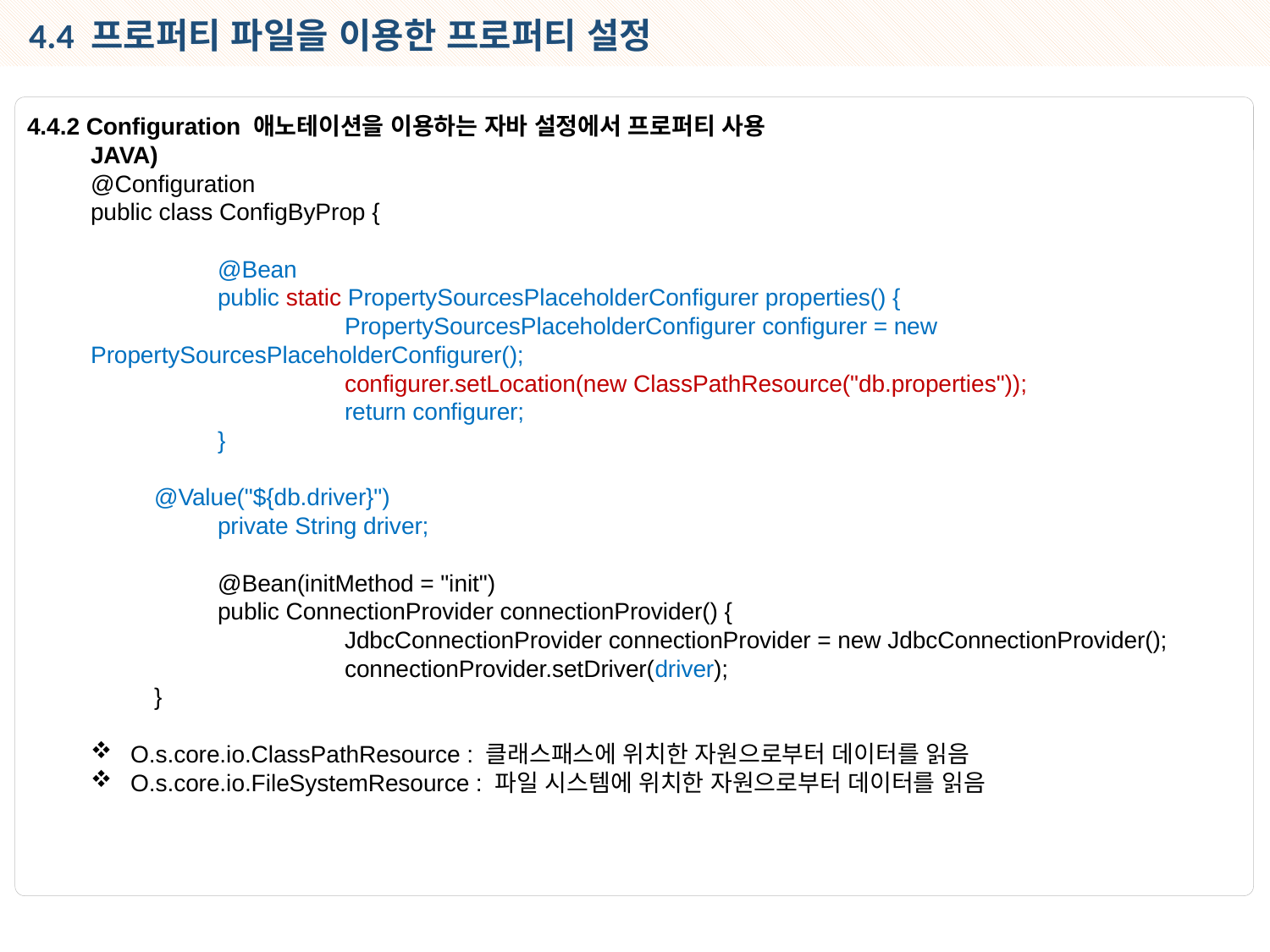

4.4 프로퍼티 파일을 이용한 프로퍼티 설정
4.4.2 Configuration 애노테이션을 이용하는 자바 설정에서 프로퍼티 사용
JAVA)
@Configuration
public class ConfigByProp {

	@Bean
	public static PropertySourcesPlaceholderConfigurer properties() {
		PropertySourcesPlaceholderConfigurer configurer = new PropertySourcesPlaceholderConfigurer();
		configurer.setLocation(new ClassPathResource("db.properties"));
		return configurer;
	}

@Value("${db.driver}")
	private String driver;

	@Bean(initMethod = "init")
	public ConnectionProvider connectionProvider() {
		JdbcConnectionProvider connectionProvider = new JdbcConnectionProvider();
		connectionProvider.setDriver(driver);
}

O.s.core.io.ClassPathResource : 클래스패스에 위치한 자원으로부터 데이터를 읽음
O.s.core.io.FileSystemResource : 파일 시스템에 위치한 자원으로부터 데이터를 읽음